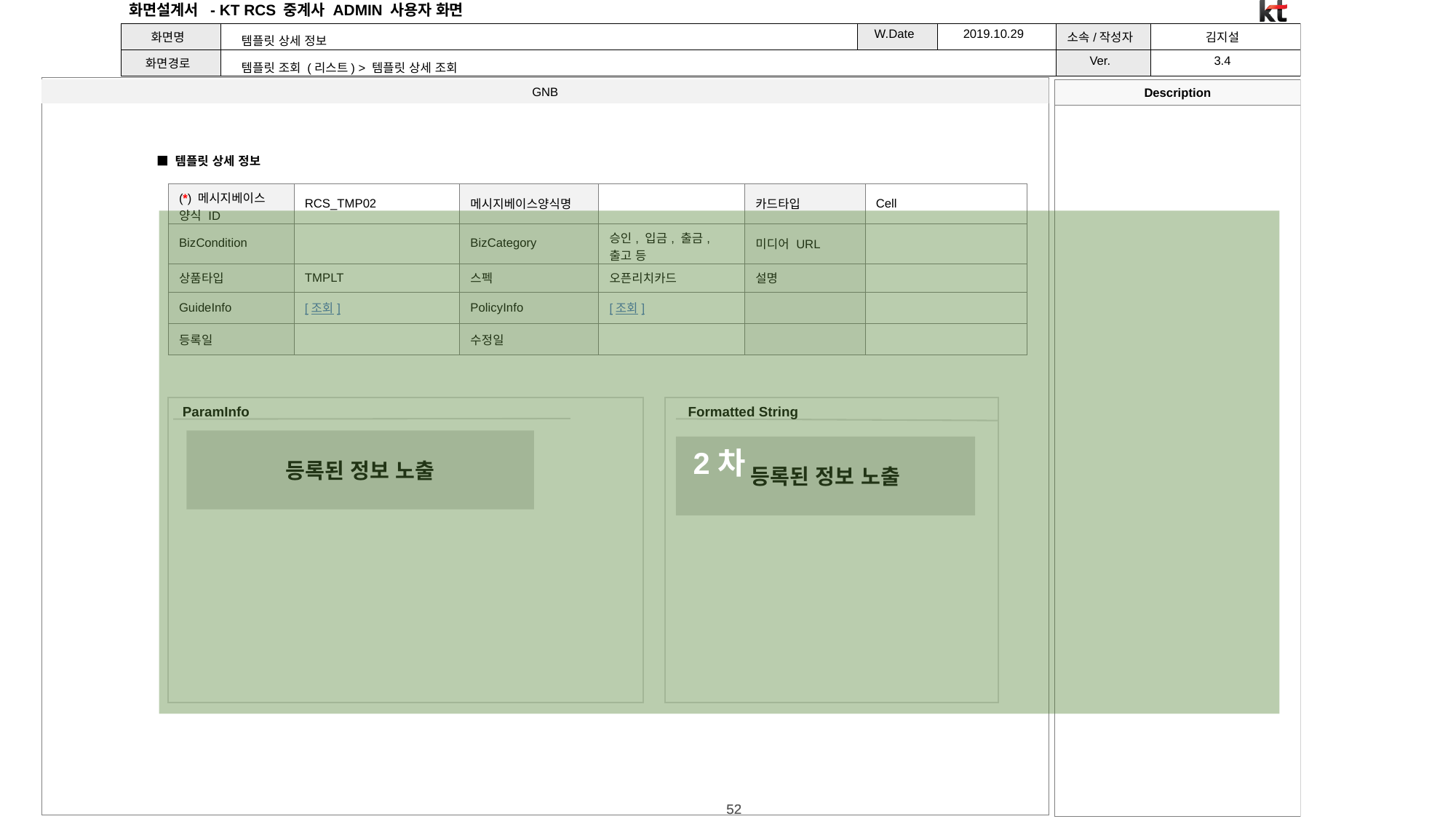

템플릿 상세 정보
템플릿 조회 (리스트) > 템플릿 상세 조회
■ 템플릿 상세 정보
| (\*) 메시지베이스 양식 ID | RCS\_TMP02 | 메시지베이스양식명 |  | 카드타입 | Cell |
| --- | --- | --- | --- | --- | --- |
| BizCondition |  | BizCategory | 승인, 입금, 출금, 출고 등 | 미디어 URL |  |
| 상품타입 | TMPLT | 스펙 | 오픈리치카드 | 설명 |  |
| GuideInfo | [조회] | PolicyInfo | [조회] |  |  |
| 등록일 |  | 수정일 |  |  |  |
2차
Formatted String

ParamInfo
등록된 정보 노출
등록된 정보 노출